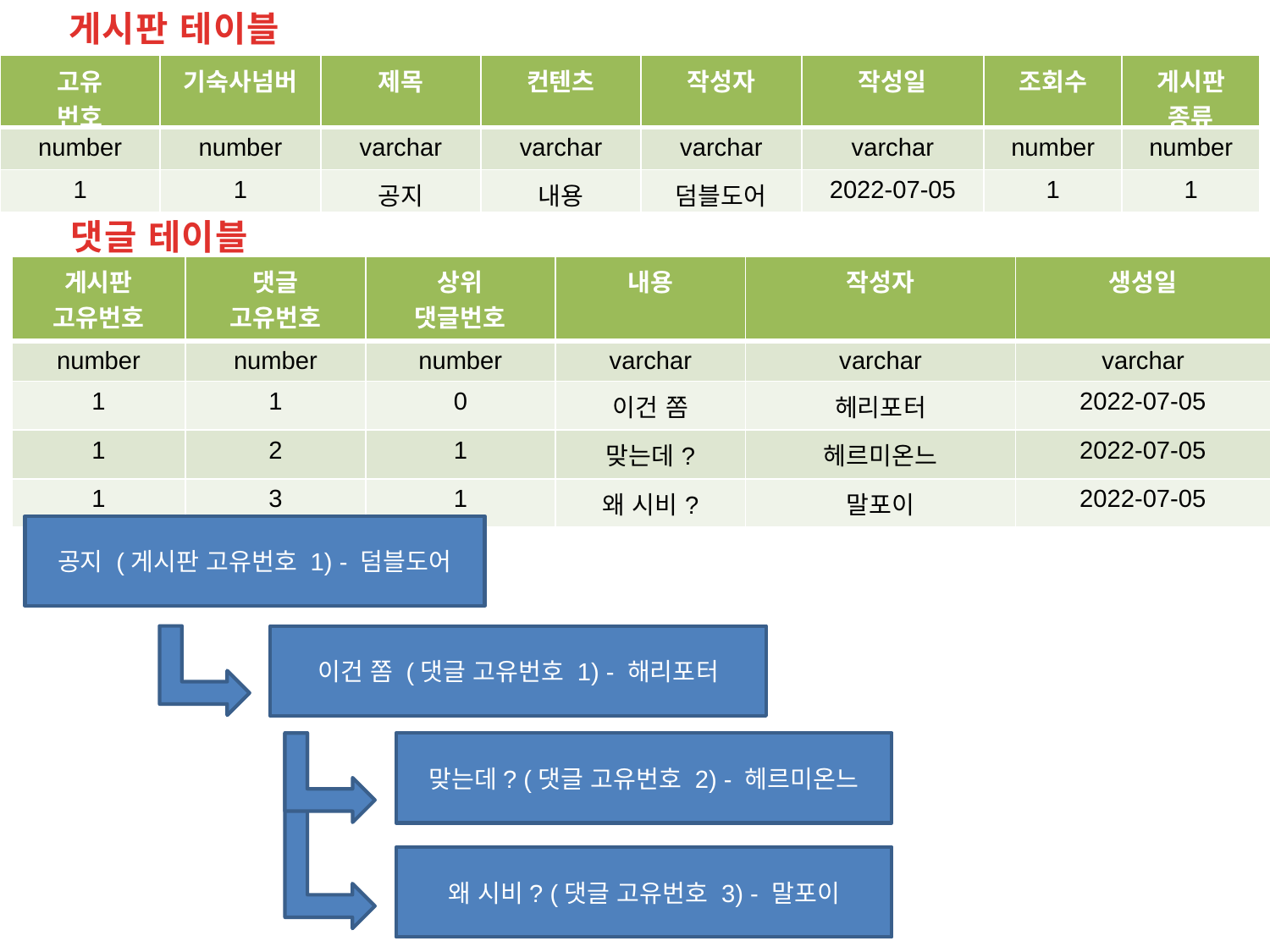

게시판 테이블
| 고유 번호 | 기숙사넘버 | 제목 | 컨텐츠 | 작성자 | 작성일 | 조회수 | 게시판 종류 |
| --- | --- | --- | --- | --- | --- | --- | --- |
| number | number | varchar | varchar | varchar | varchar | number | number |
| 1 | 1 | 공지 | 내용 | 덤블도어 | 2022-07-05 | 1 | 1 |
댓글 테이블
| 게시판 고유번호 | 댓글 고유번호 | 상위 댓글번호 | 내용 | 작성자 | 생성일 |
| --- | --- | --- | --- | --- | --- |
| number | number | number | varchar | varchar | varchar |
| 1 | 1 | 0 | 이건 쫌 | 헤리포터 | 2022-07-05 |
| 1 | 2 | 1 | 맞는데? | 헤르미온느 | 2022-07-05 |
| 1 | 3 | 1 | 왜 시비? | 말포이 | 2022-07-05 |
공지 (게시판 고유번호 1) - 덤블도어

이건 쫌 (댓글 고유번호 1) - 해리포터

맞는데? (댓글 고유번호 2) - 헤르미온느

왜 시비? (댓글 고유번호 3) - 말포이